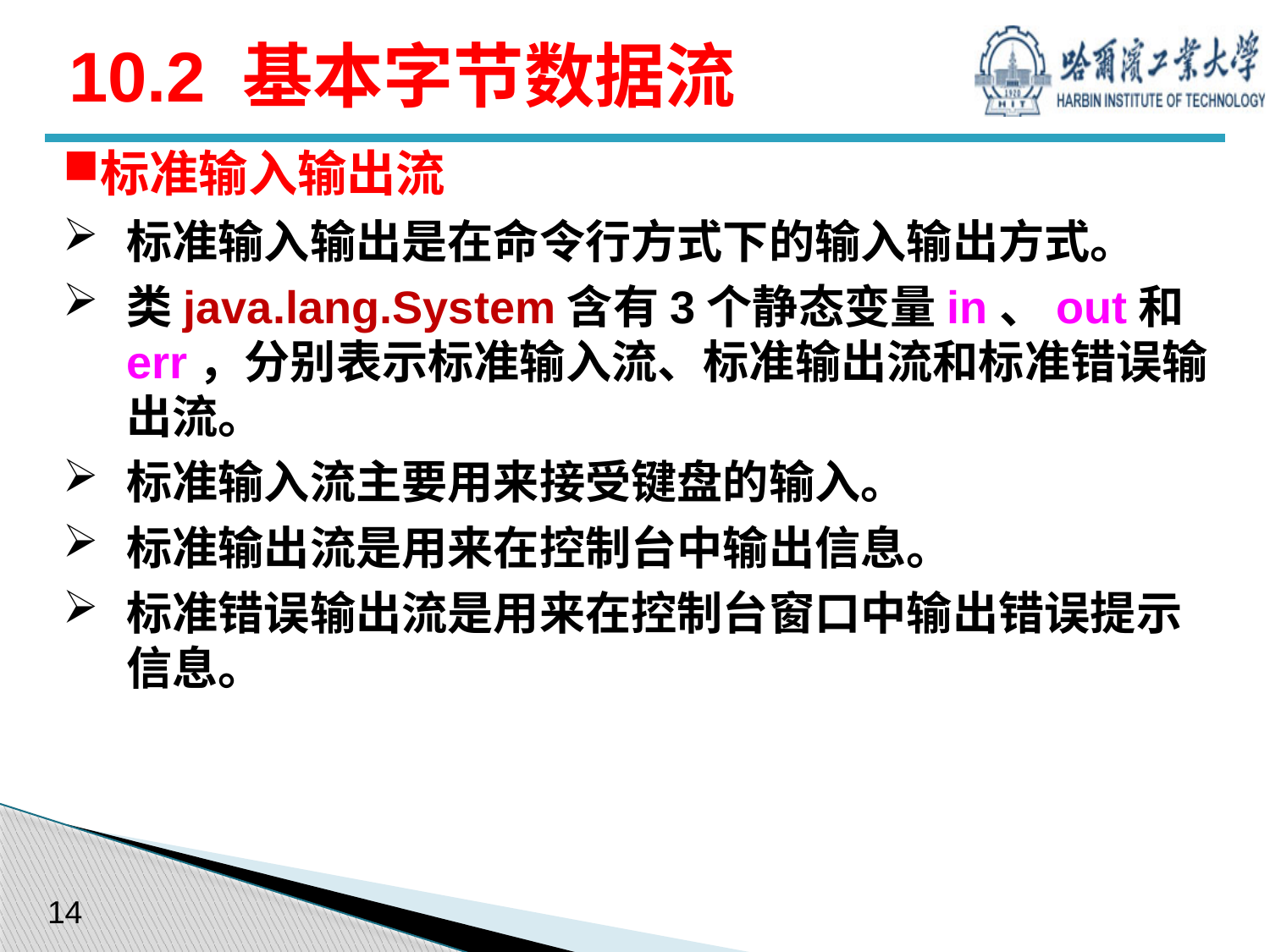

# 10.2 基本字节数据流
标准输入输出流
标准输入输出是在命令行方式下的输入输出方式。
类java.lang.System含有3个静态变量in、out和err，分别表示标准输入流、标准输出流和标准错误输出流。
标准输入流主要用来接受键盘的输入。
标准输出流是用来在控制台中输出信息。
标准错误输出流是用来在控制台窗口中输出错误提示信息。